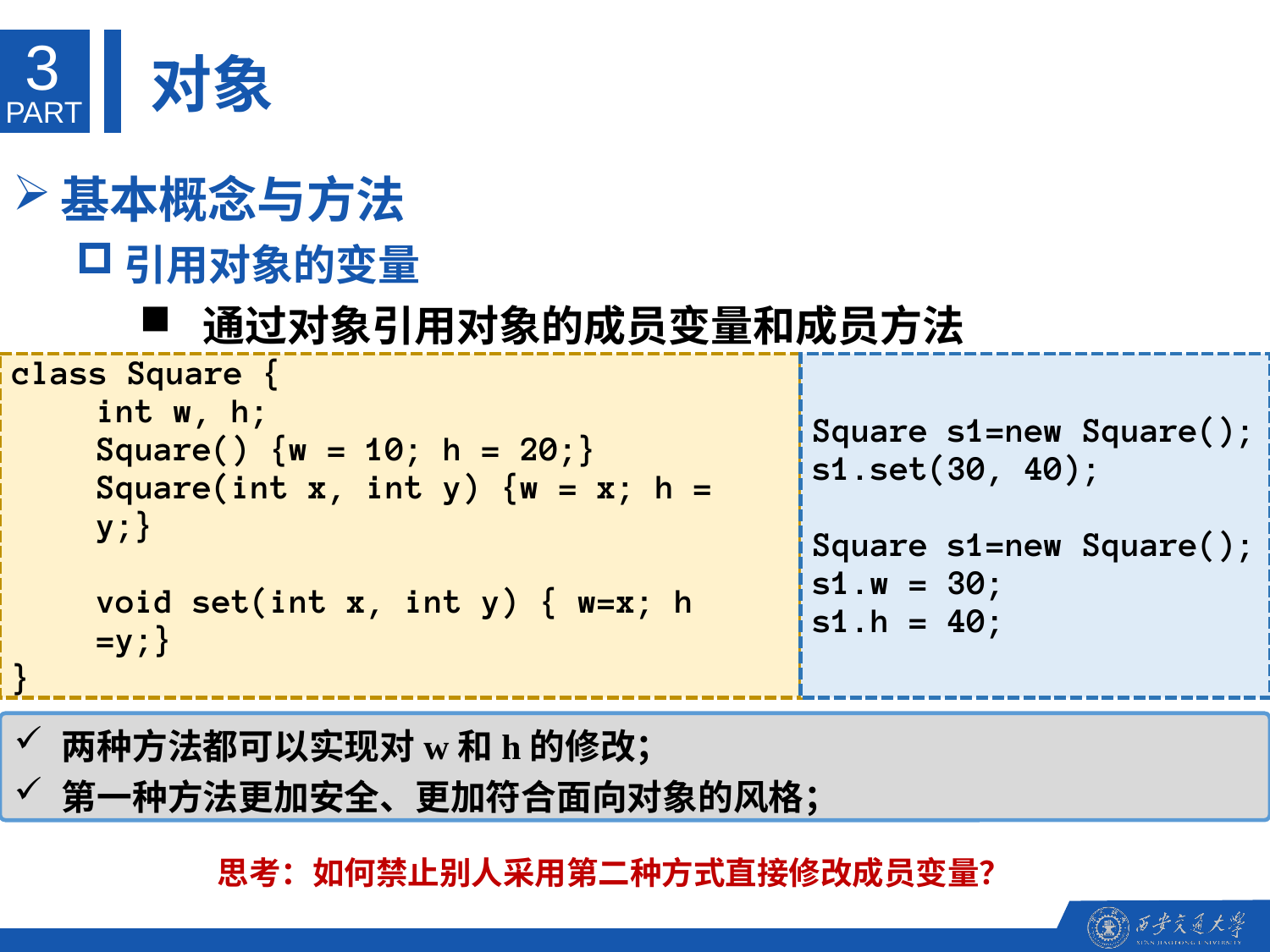

3
对象
PART
基本概念与方法
引用对象的变量
通过对象引用对象的成员变量和成员方法

class Square {
	int w, h;
	Square() {w = 10; h = 20;}
	Square(int x, int y) {w = x; h = y;}

	void set(int x, int y) { w=x; h =y;}
}
Square s1=new Square();
s1.set(30, 40);

Square s1=new Square();
s1.w = 30;
s1.h = 40;
两种方法都可以实现对w和h的修改；
第一种方法更加安全、更加符合面向对象的风格；
思考：如何禁止别人采用第二种方式直接修改成员变量？